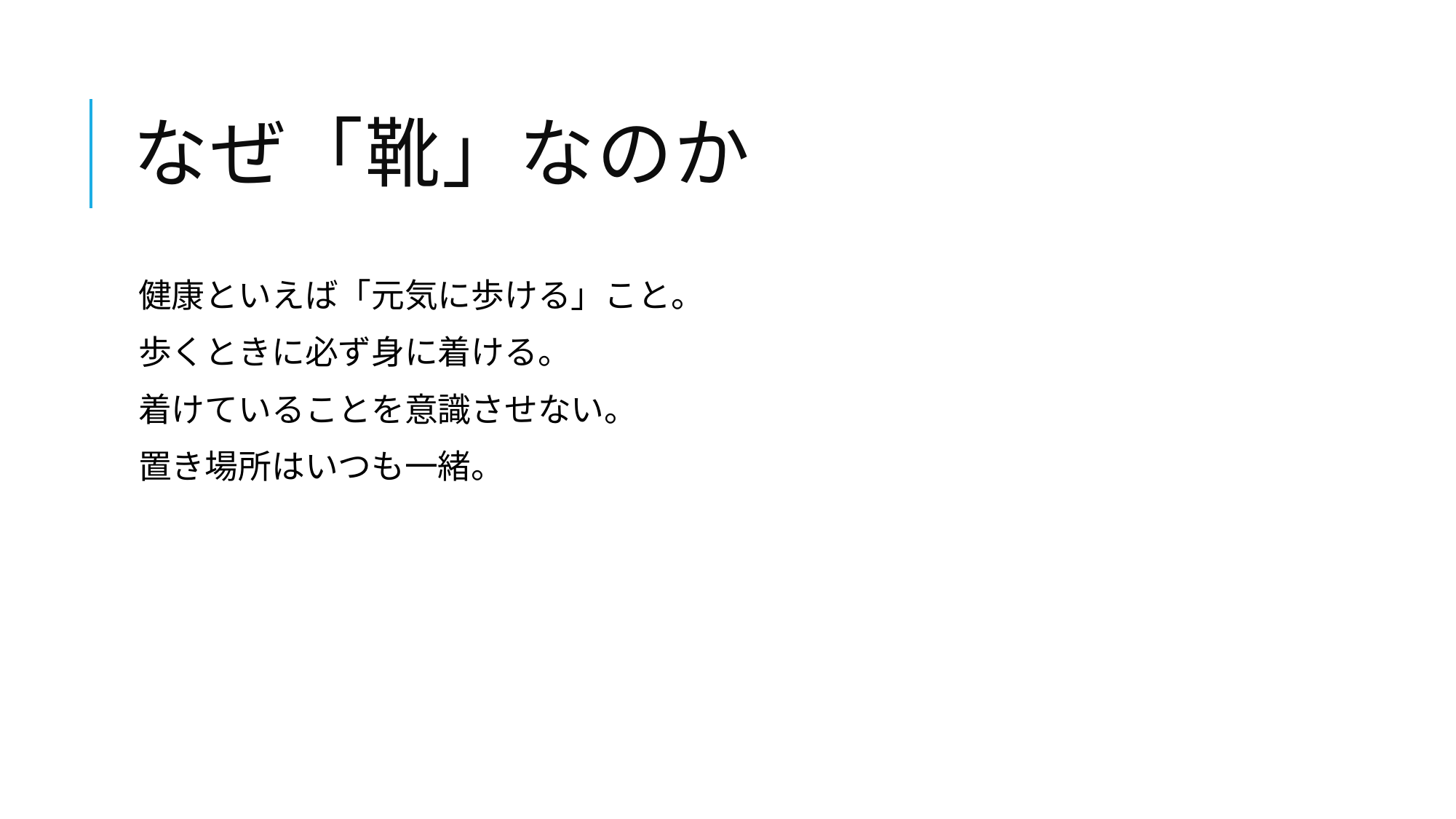

# なぜ「靴」なのか
健康といえば「元気に歩ける」こと。
歩くときに必ず身に着ける。
着けていることを意識させない。
置き場所はいつも一緒。